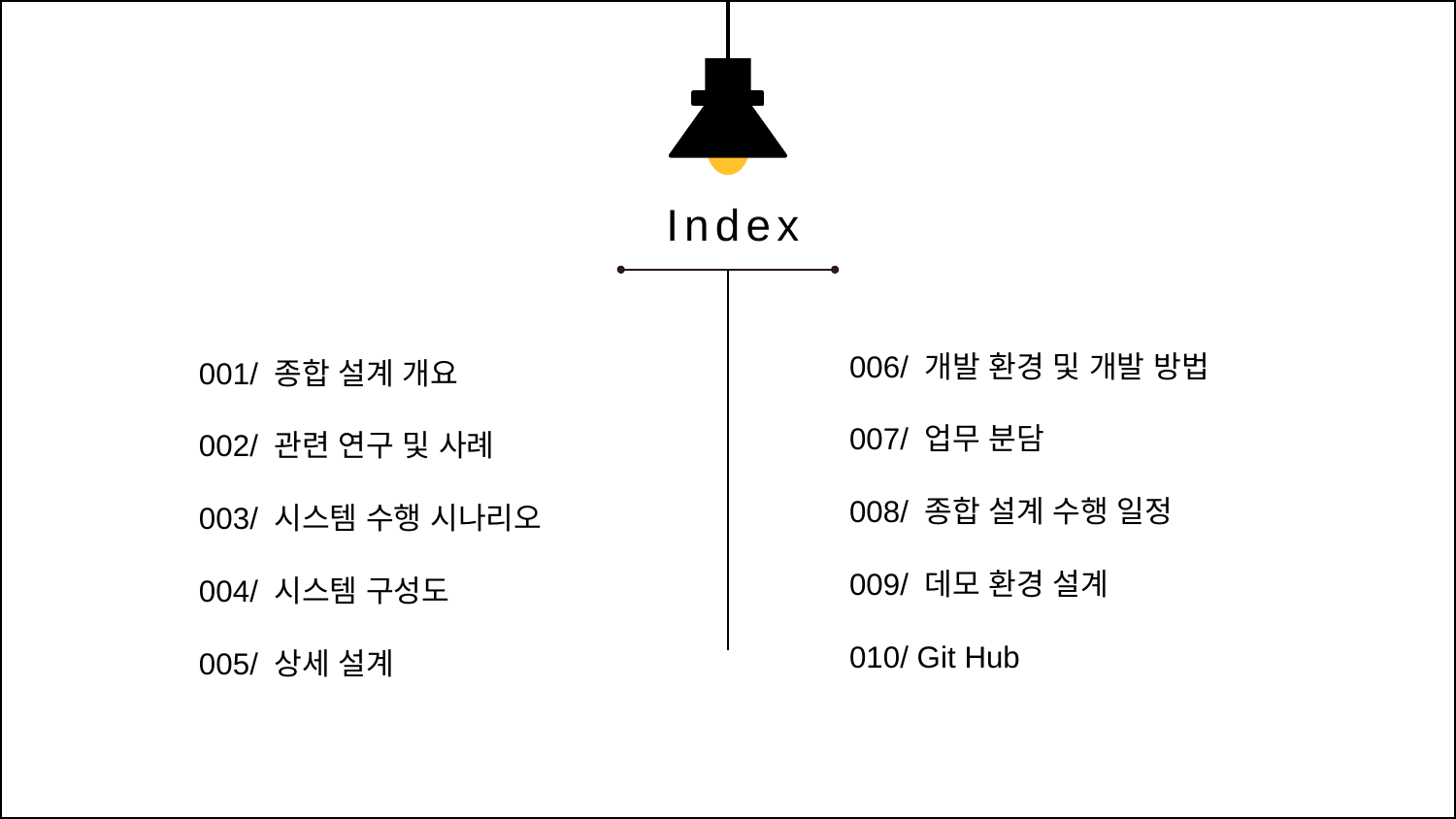

Index
001/ 종합 설계 개요
002/ 관련 연구 및 사례
003/ 시스템 수행 시나리오
004/ 시스템 구성도
005/ 상세 설계

006/ 개발 환경 및 개발 방법
007/ 업무 분담
008/ 종합 설계 수행 일정
009/ 데모 환경 설계
010/ Git Hub